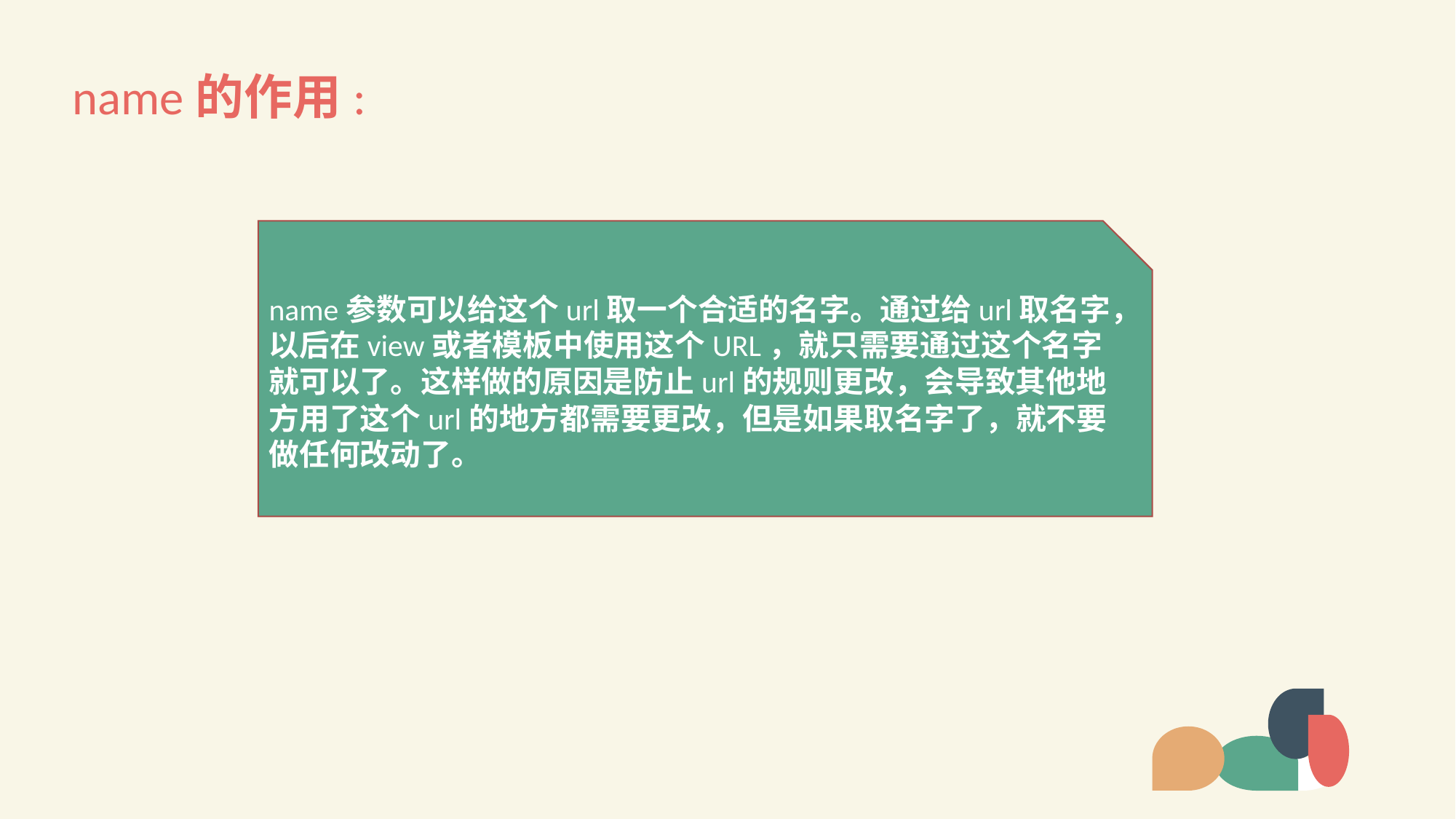

# name的作用:
name参数可以给这个url取一个合适的名字。通过给url取名字，以后在view或者模板中使用这个URL，就只需要通过这个名字就可以了。这样做的原因是防止url的规则更改，会导致其他地方用了这个url的地方都需要更改，但是如果取名字了，就不要做任何改动了。

LOREM